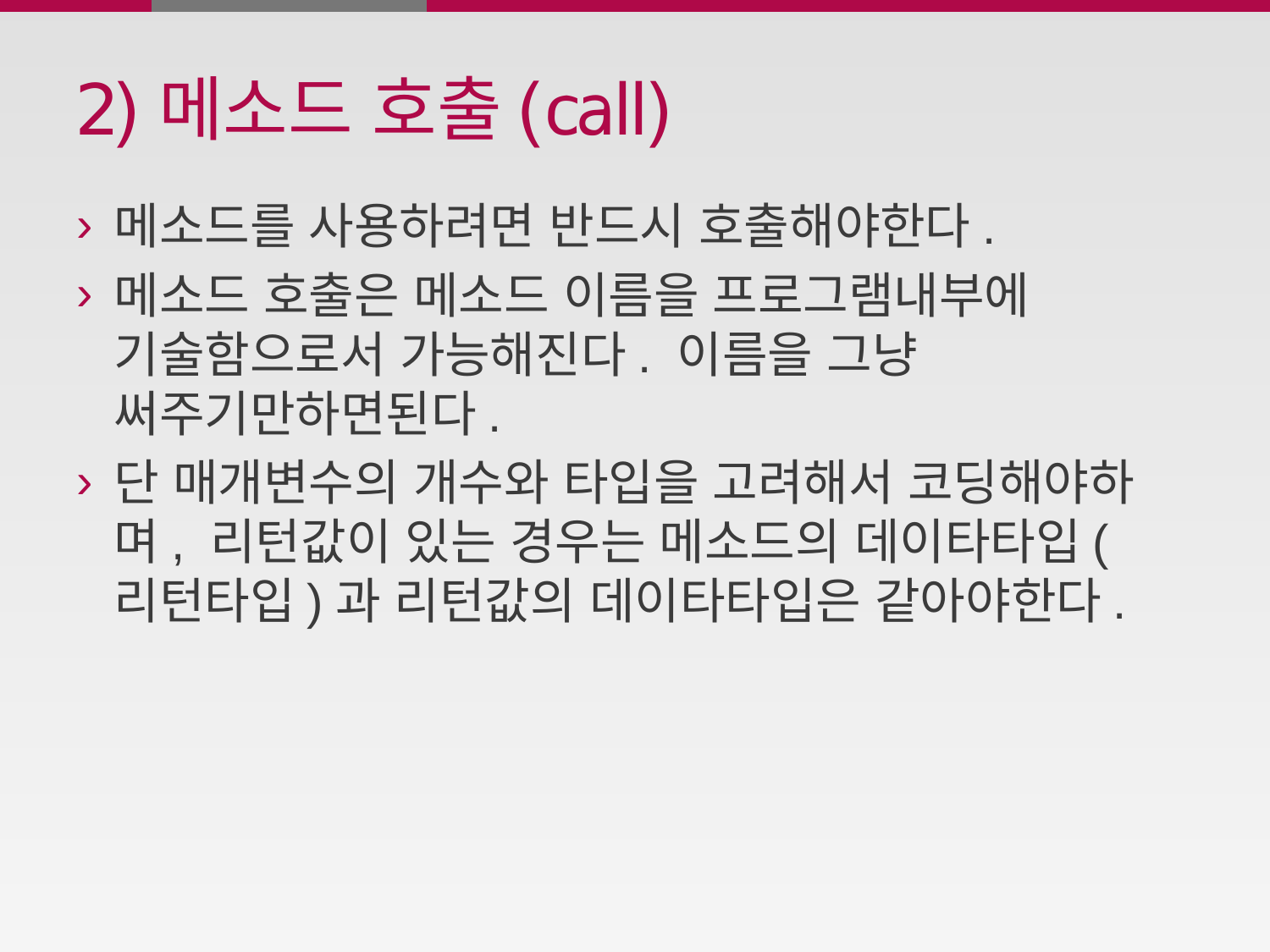

# 2)메소드 호출(call)
메소드를 사용하려면 반드시 호출해야한다.
메소드 호출은 메소드 이름을 프로그램내부에 기술함으로서 가능해진다. 이름을 그냥 써주기만하면된다.
단 매개변수의 개수와 타입을 고려해서 코딩해야하며, 리턴값이 있는 경우는 메소드의 데이타타입(리턴타입)과 리턴값의 데이타타입은 같아야한다.